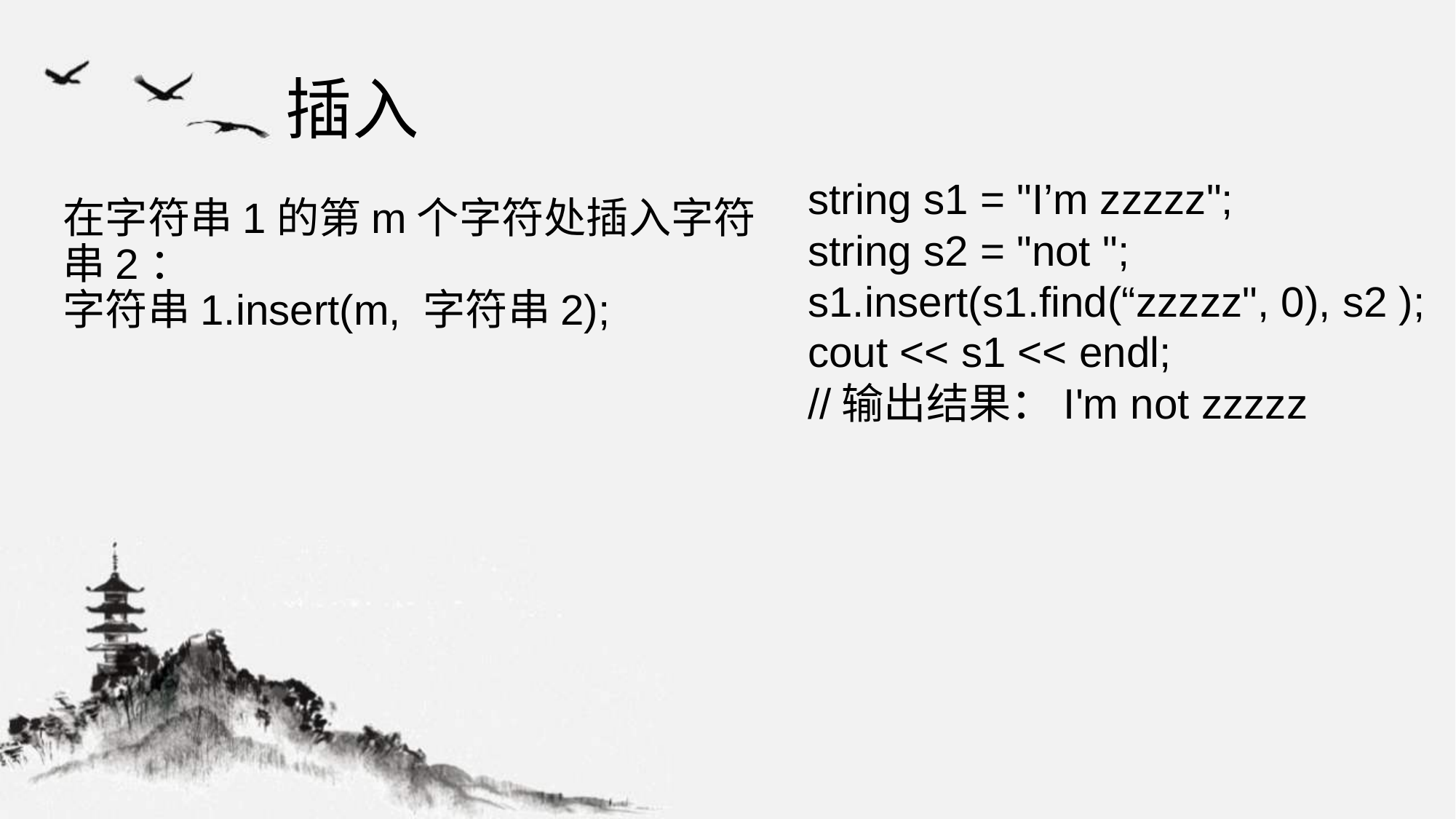

# 插入
string s1 = "I’m zzzzz";
string s2 = "not ";
s1.insert(s1.find(“zzzzz", 0), s2 );
cout << s1 << endl;
//输出结果：I'm not zzzzz
在字符串1的第m个字符处插入字符串2：
字符串1.insert(m, 字符串2);